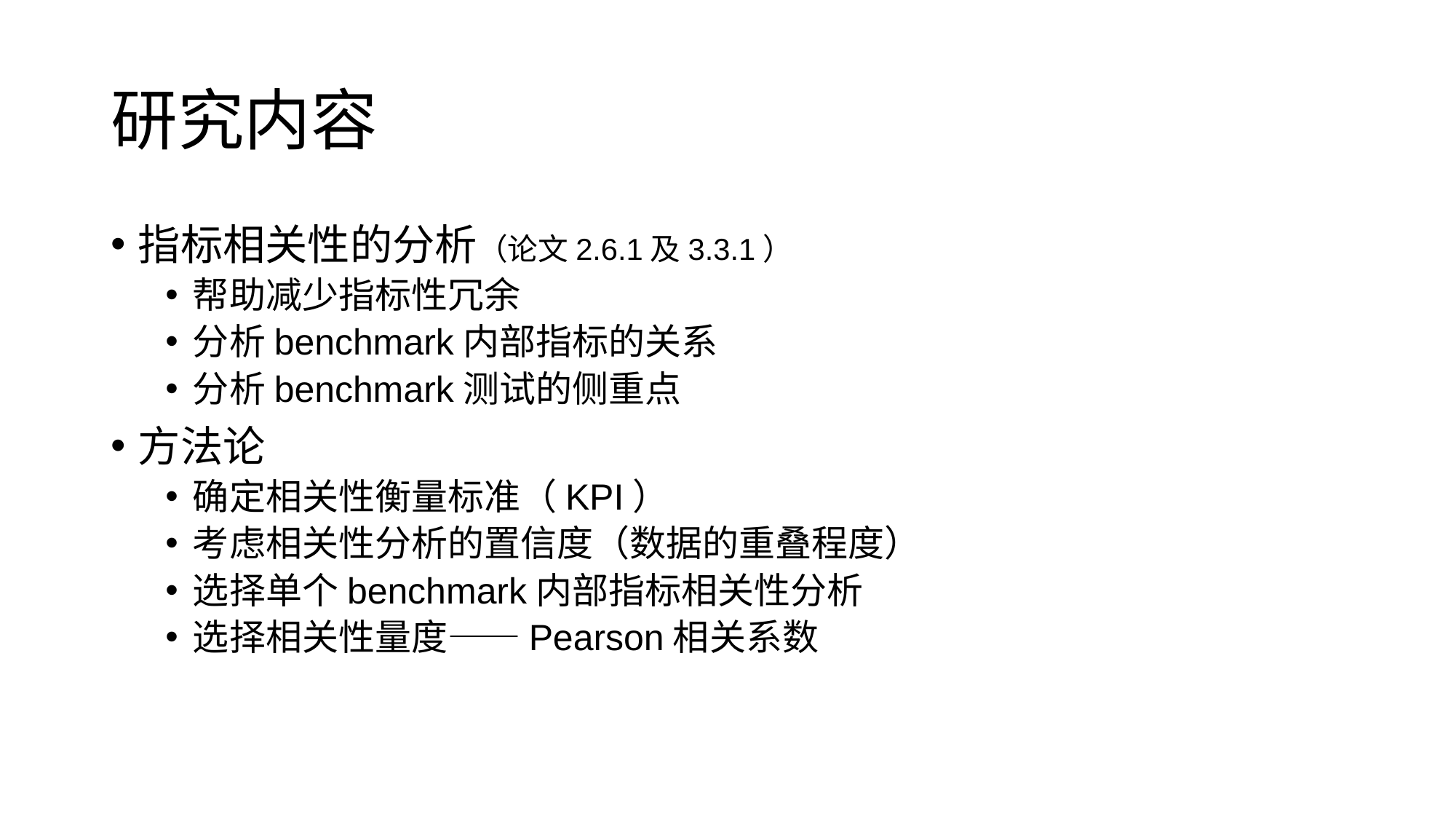

# 研究内容
指标相关性的分析（论文2.6.1及3.3.1）
帮助减少指标性冗余
分析benchmark内部指标的关系
分析benchmark测试的侧重点
方法论
确定相关性衡量标准（KPI）
考虑相关性分析的置信度（数据的重叠程度）
选择单个benchmark内部指标相关性分析
选择相关性量度——Pearson相关系数